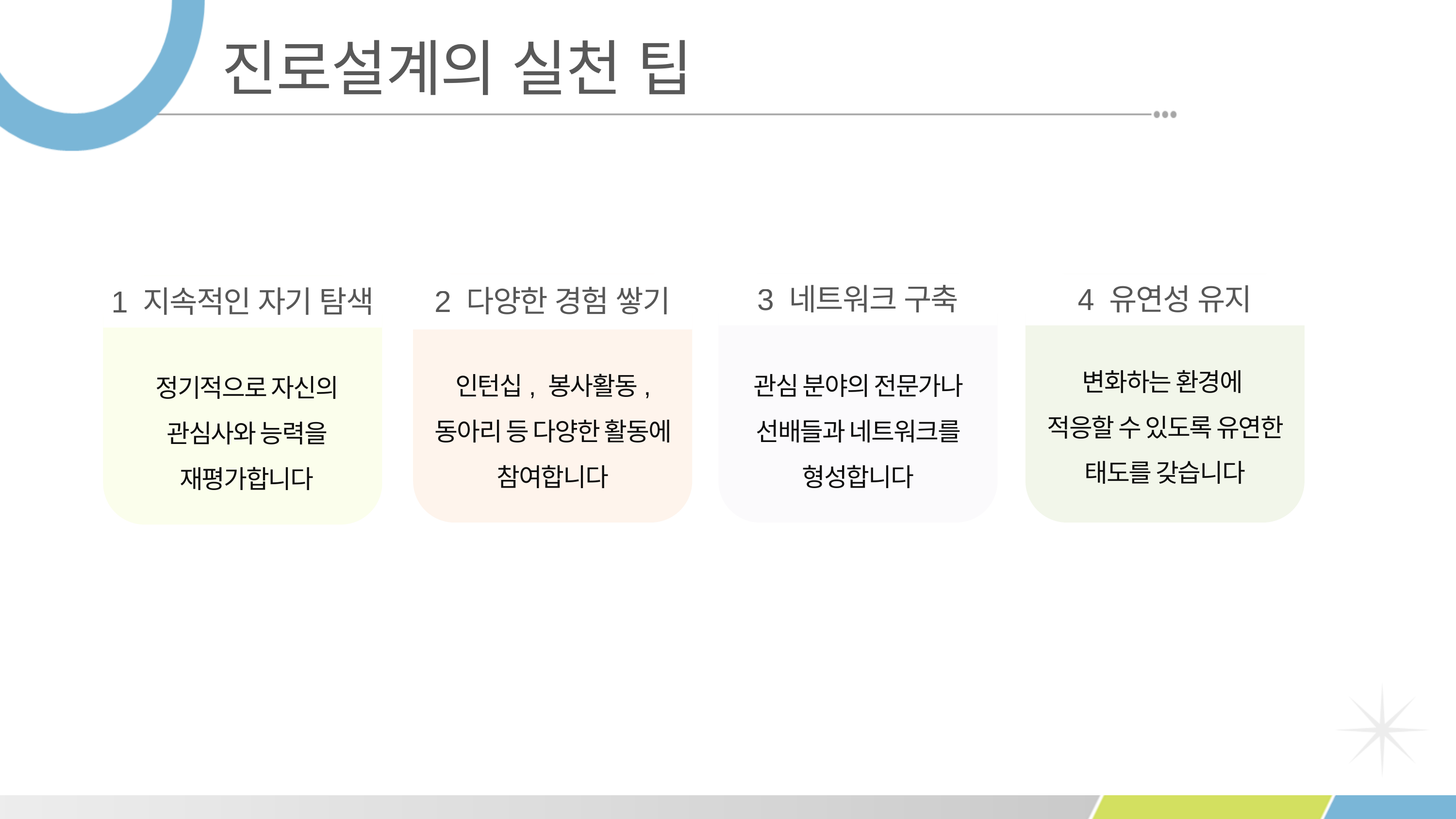

진로설계의 실천 팁

2 다양한 경험 쌓기

3 네트워크 구축

4 유연성 유지

1 지속적인 자기 탐색
변화하는 환경에
적응할 수 있도록 유연한 태도를 갖습니다
인턴십, 봉사활동, 동아리 등 다양한 활동에 참여합니다
관심 분야의 전문가나 선배들과 네트워크를 형성합니다
정기적으로 자신의 관심사와 능력을 재평가합니다